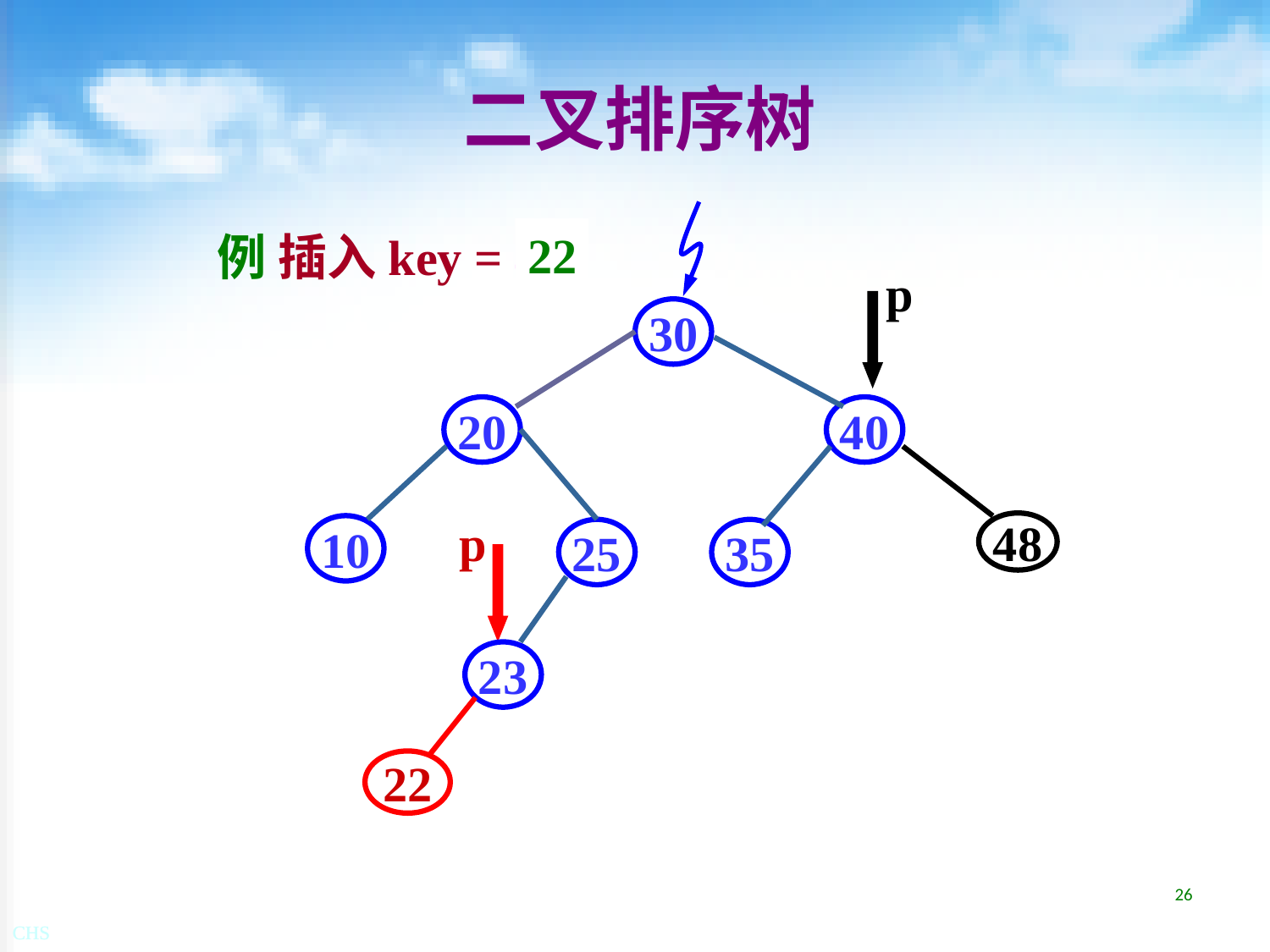

# 二叉排序树

例 插入key = 48
30

20
40

10
25
35

23
22
p

p
48

22
26